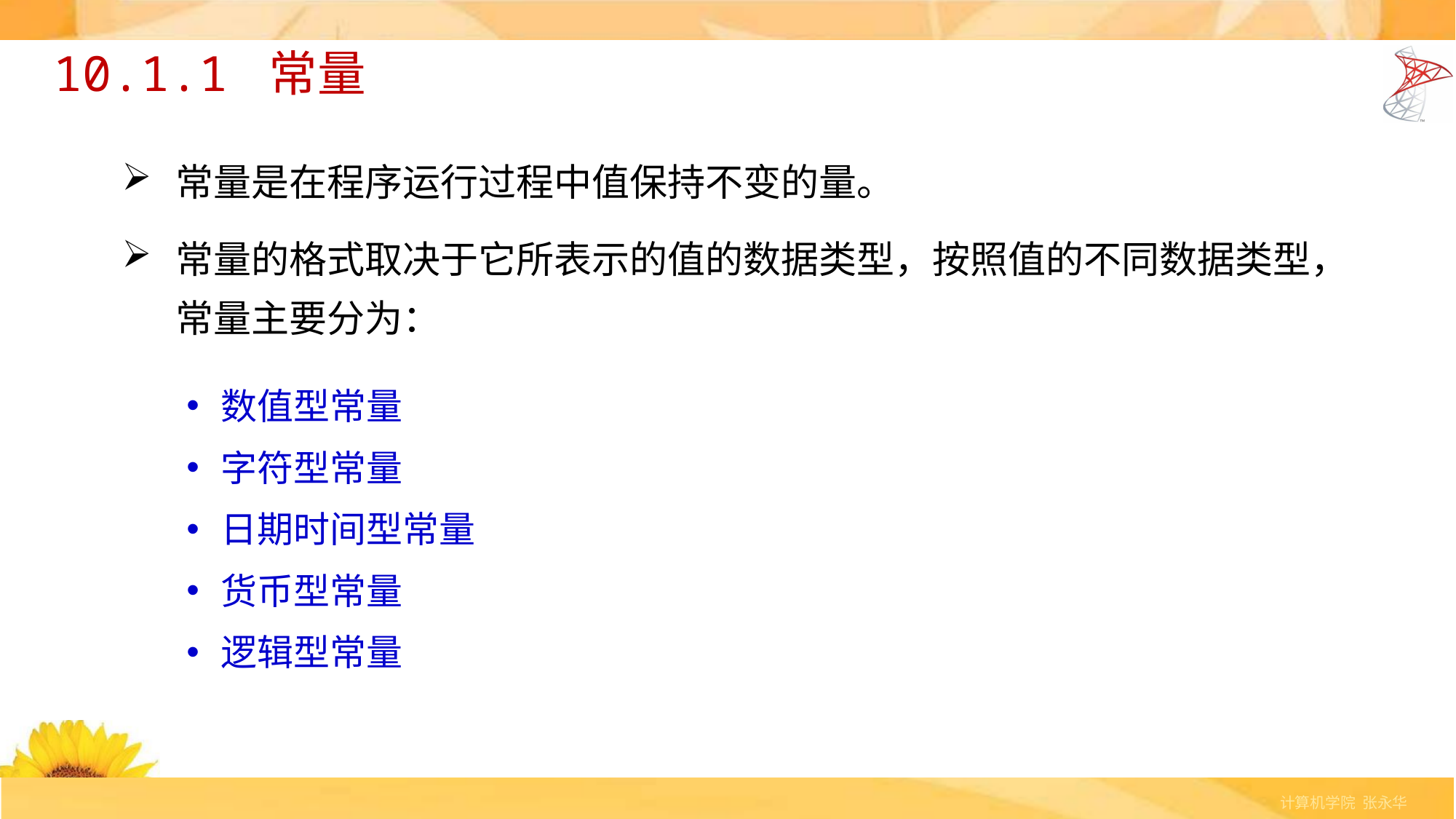

# 10.1.1 常量
常量是在程序运行过程中值保持不变的量。
常量的格式取决于它所表示的值的数据类型，按照值的不同数据类型，常量主要分为：

数值型常量
字符型常量
日期时间型常量
货币型常量
逻辑型常量